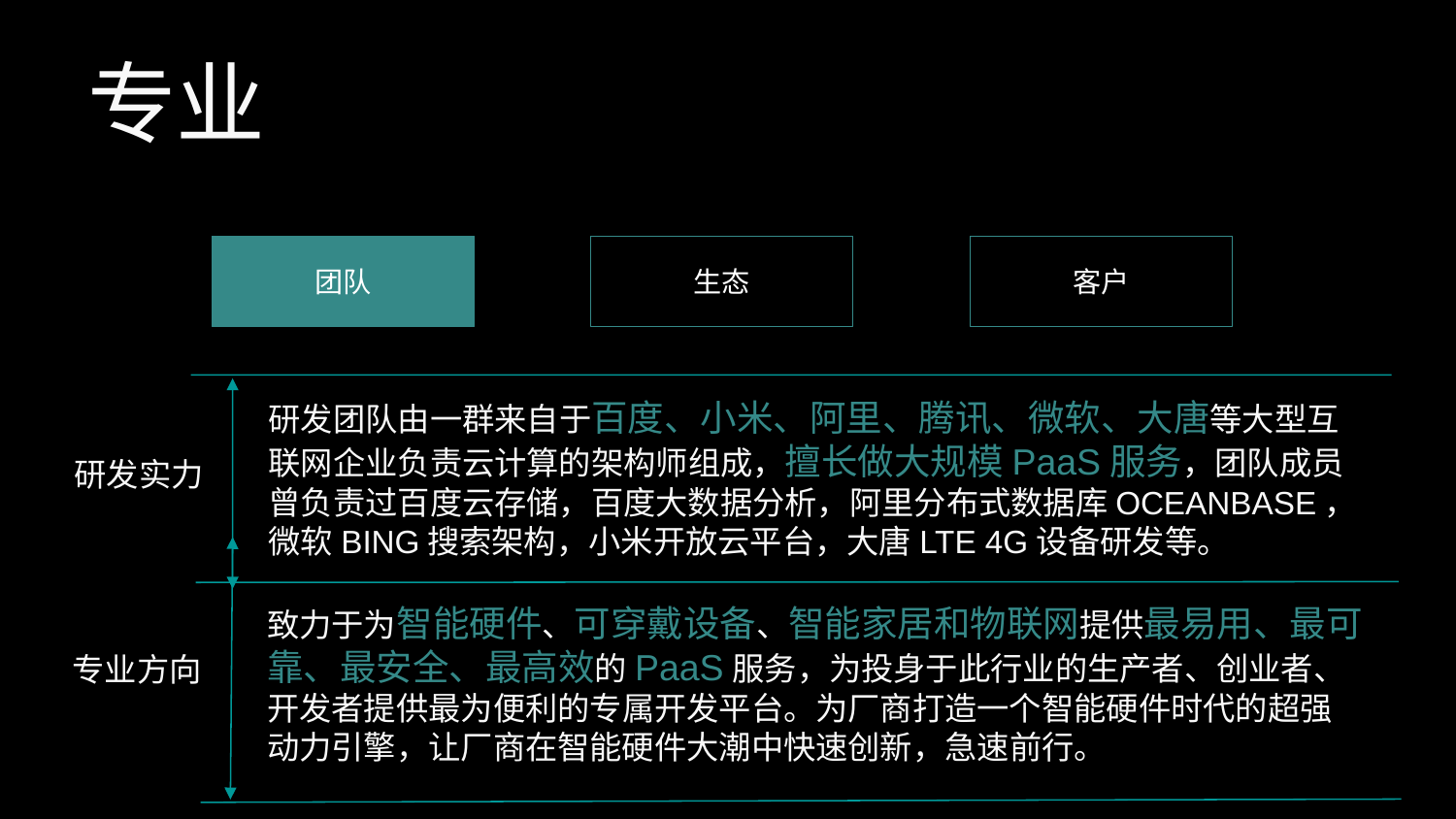

# 专业
团队
生态
客户

研发团队由一群来自于百度、小米、阿里、腾讯、微软、大唐等大型互联网企业负责云计算的架构师组成，擅长做大规模PaaS服务，团队成员曾负责过百度云存储，百度大数据分析，阿里分布式数据库OCEANBASE，微软BING搜索架构，小米开放云平台，大唐LTE 4G设备研发等。
研发实力

致力于为智能硬件、可穿戴设备、智能家居和物联网提供最易用、最可靠、最安全、最高效的PaaS服务，为投身于此行业的生产者、创业者、开发者提供最为便利的专属开发平台。为厂商打造一个智能硬件时代的超强动力引擎，让厂商在智能硬件大潮中快速创新，急速前行。
专业方向